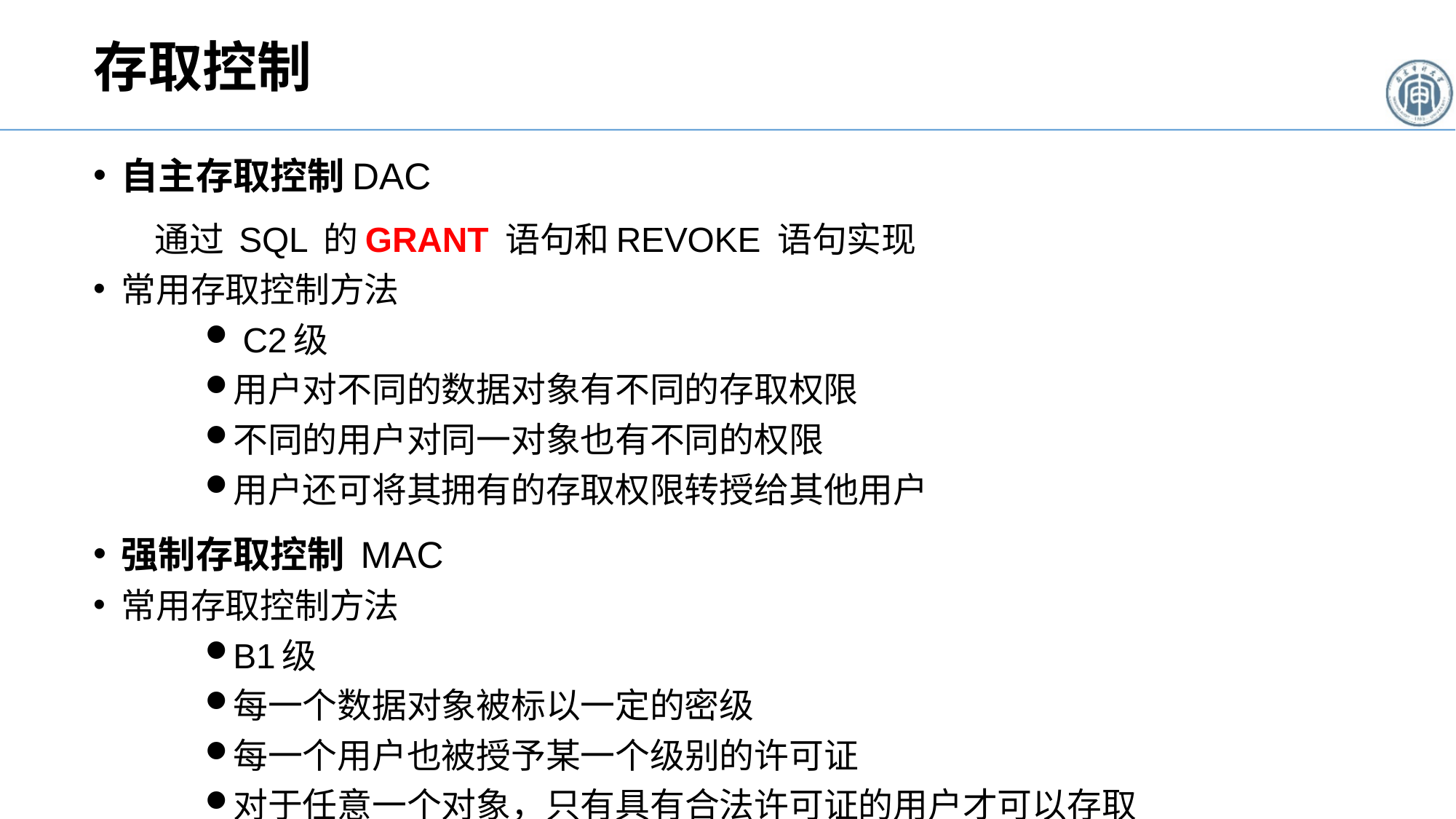

# 存取控制
自主存取控制DAC
       通过 SQL 的GRANT 语句和REVOKE 语句实现
常用存取控制方法
 C2级
用户对不同的数据对象有不同的存取权限
不同的用户对同一对象也有不同的权限
用户还可将其拥有的存取权限转授给其他用户
强制存取控制 MAC
常用存取控制方法
B1级
每一个数据对象被标以一定的密级
每一个用户也被授予某一个级别的许可证
对于任意一个对象，只有具有合法许可证的用户才可以存取